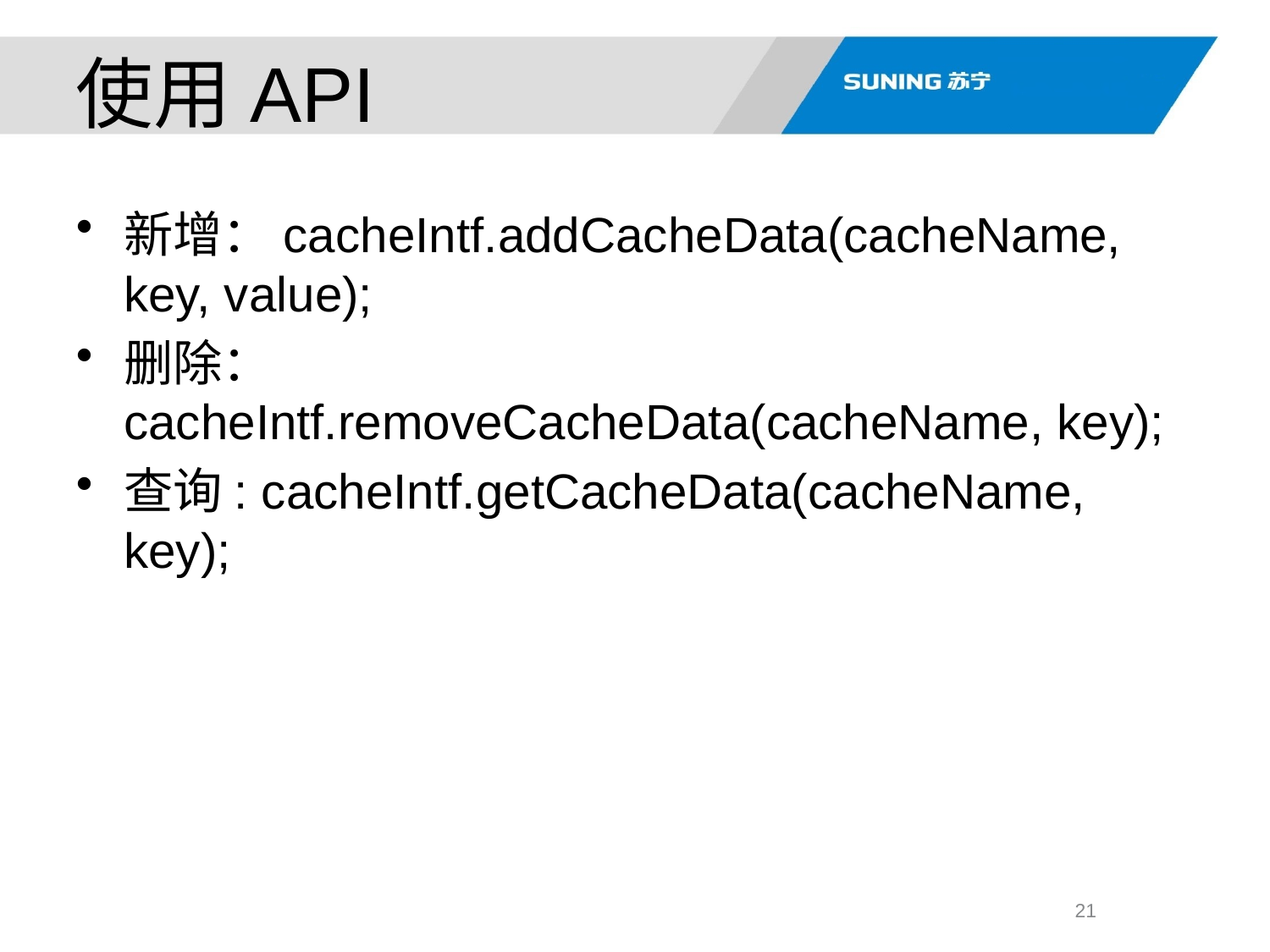

使用API
新增：cacheIntf.addCacheData(cacheName, key, value);
删除：cacheIntf.removeCacheData(cacheName, key);
查询: cacheIntf.getCacheData(cacheName, key);